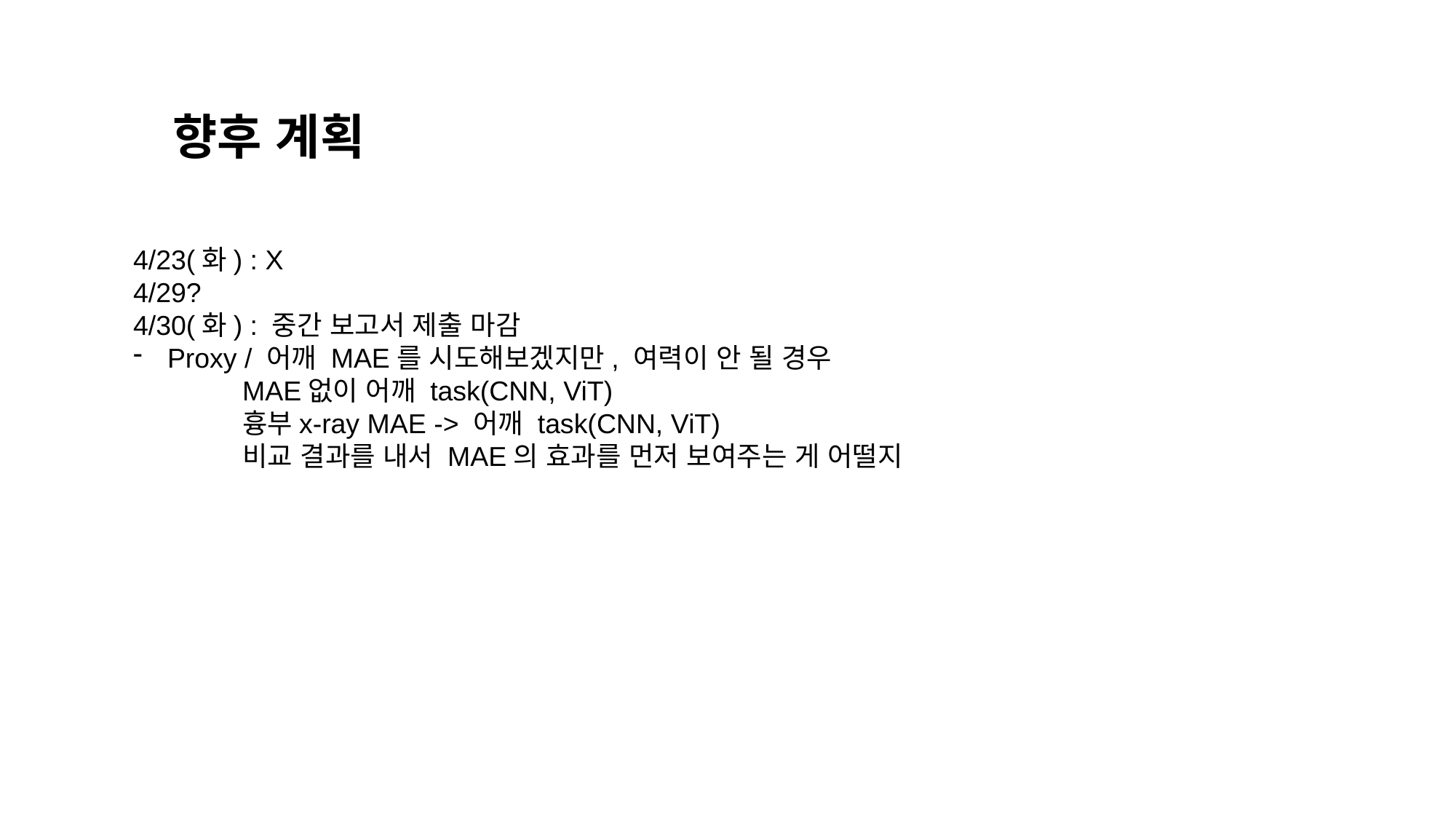

향후 계획
4/23(화) : X
4/29?
4/30(화) : 중간 보고서 제출 마감
Proxy / 어깨 MAE를 시도해보겠지만, 여력이 안 될 경우
	MAE없이 어깨 task(CNN, ViT)
	흉부x-ray MAE -> 어깨 task(CNN, ViT)
	비교 결과를 내서 MAE의 효과를 먼저 보여주는 게 어떨지